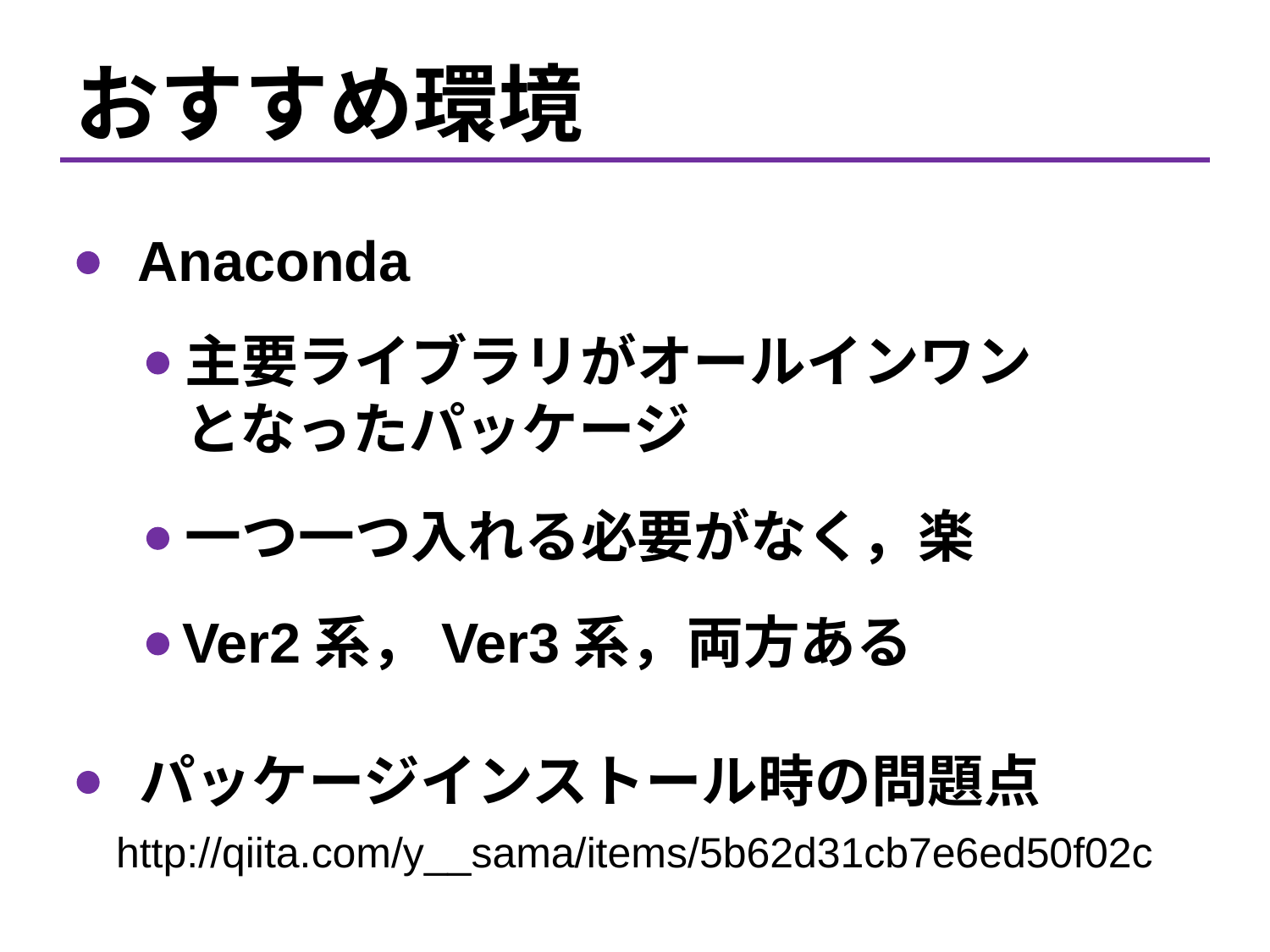

おすすめ環境
 Anaconda

主要ライブラリがオールインワン
となったパッケージ

一つ一つ入れる必要がなく，楽

Ver2系，Ver3系，両方ある

 パッケージインストール時の問題点

http://qiita.com/y__sama/items/5b62d31cb7e6ed50f02c